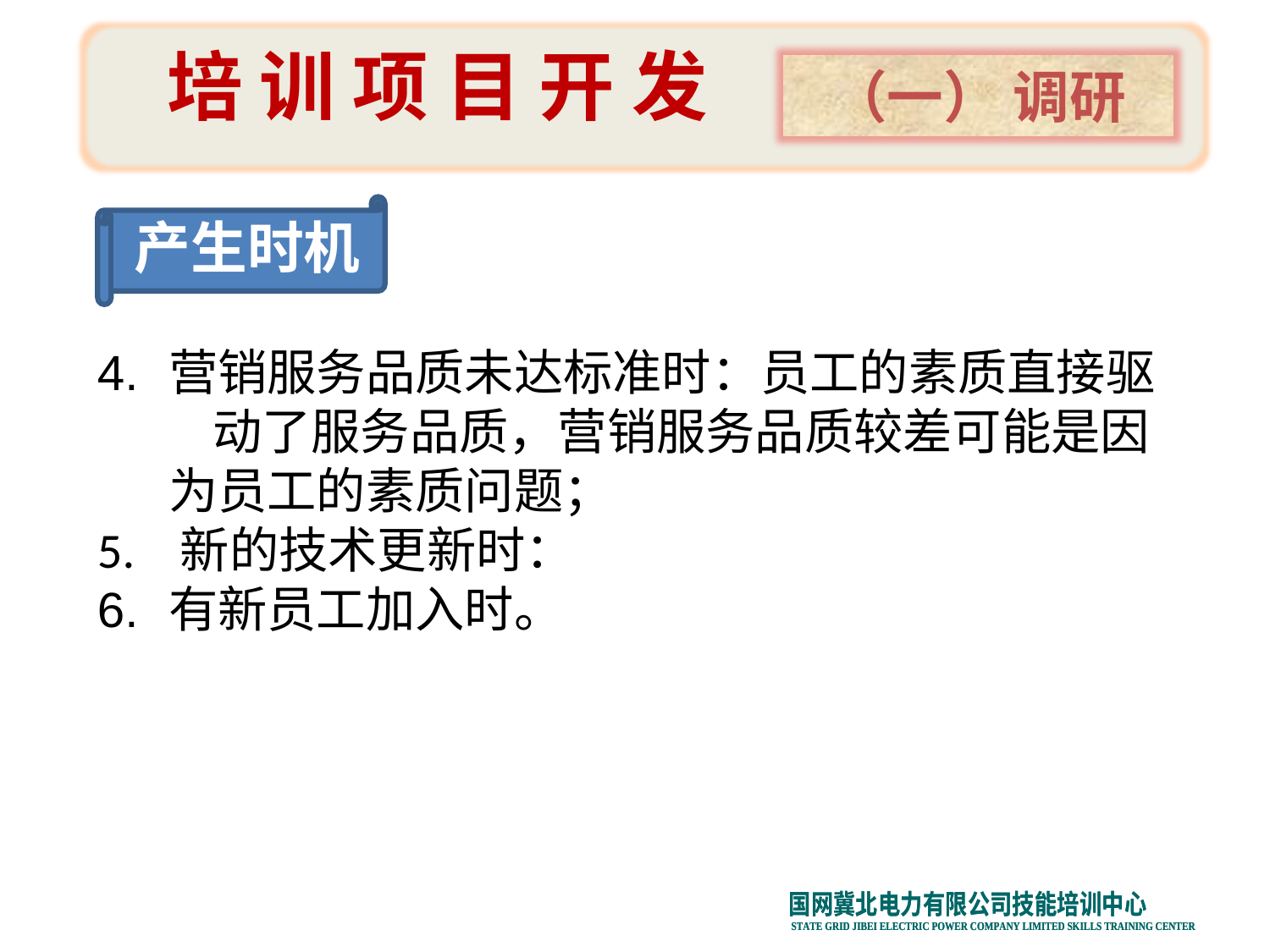

培 训 项 目 开 发
（一） 调研

 产生时机
营销服务品质未达标准时：员工的素质直接驱     动了服务品质，营销服务品质较差可能是因为员工的素质问题；
5.   新的技术更新时：
有新员工加入时。